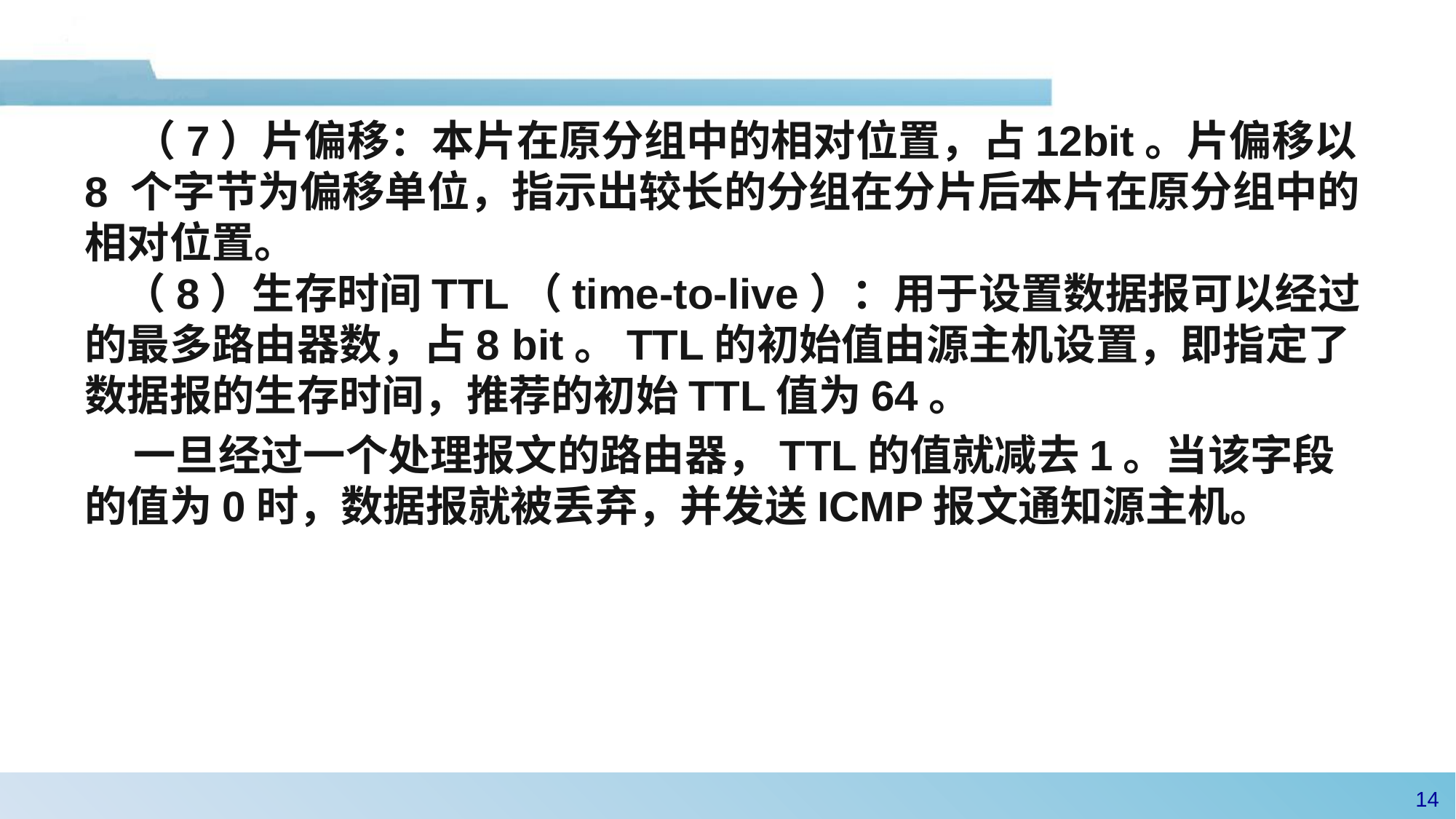

（7）片偏移：本片在原分组中的相对位置，占12bit。片偏移以 8 个字节为偏移单位，指示出较长的分组在分片后本片在原分组中的相对位置。
    （8）生存时间TTL（time-to-live）：用于设置数据报可以经过的最多路由器数，占8 bit。TTL的初始值由源主机设置，即指定了数据报的生存时间，推荐的初始TTL值为64。
    一旦经过一个处理报文的路由器，TTL的值就减去1。当该字段的值为0时，数据报就被丢弃，并发送ICMP报文通知源主机。
14